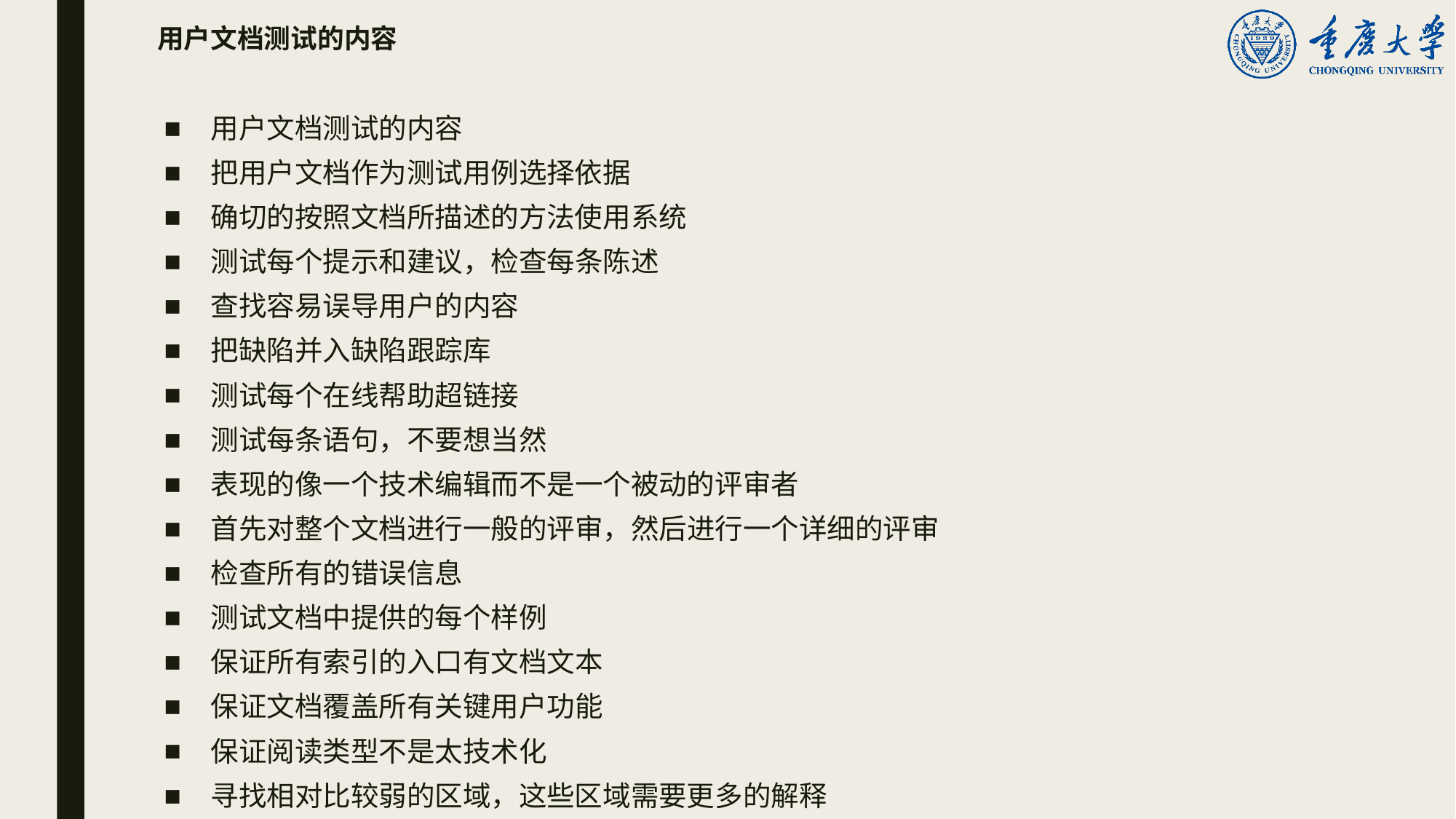

# 用户文档测试的内容
用户文档测试的内容
把用户文档作为测试用例选择依据
确切的按照文档所描述的方法使用系统
测试每个提示和建议，检查每条陈述
查找容易误导用户的内容
把缺陷并入缺陷跟踪库
测试每个在线帮助超链接
测试每条语句，不要想当然
表现的像一个技术编辑而不是一个被动的评审者
首先对整个文档进行一般的评审，然后进行一个详细的评审
检查所有的错误信息
测试文档中提供的每个样例
保证所有索引的入口有文档文本
保证文档覆盖所有关键用户功能
保证阅读类型不是太技术化
寻找相对比较弱的区域，这些区域需要更多的解释